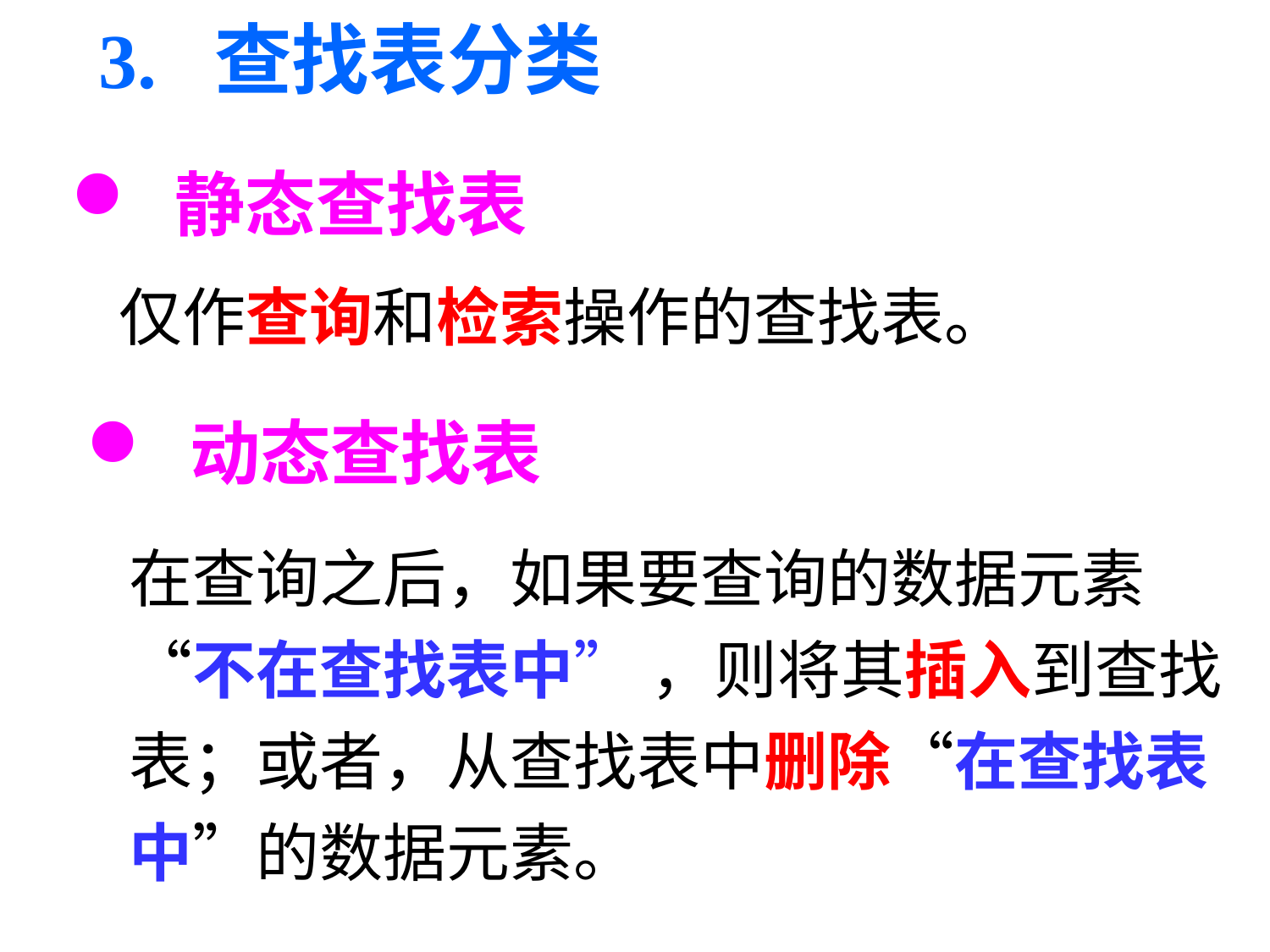

3.  查找表分类
 静态查找表
仅作查询和检索操作的查找表。
 动态查找表
在查询之后，如果要查询的数据元素 “不在查找表中” ，则将其插入到查找表；或者，从查找表中删除“在查找表中”的数据元素。